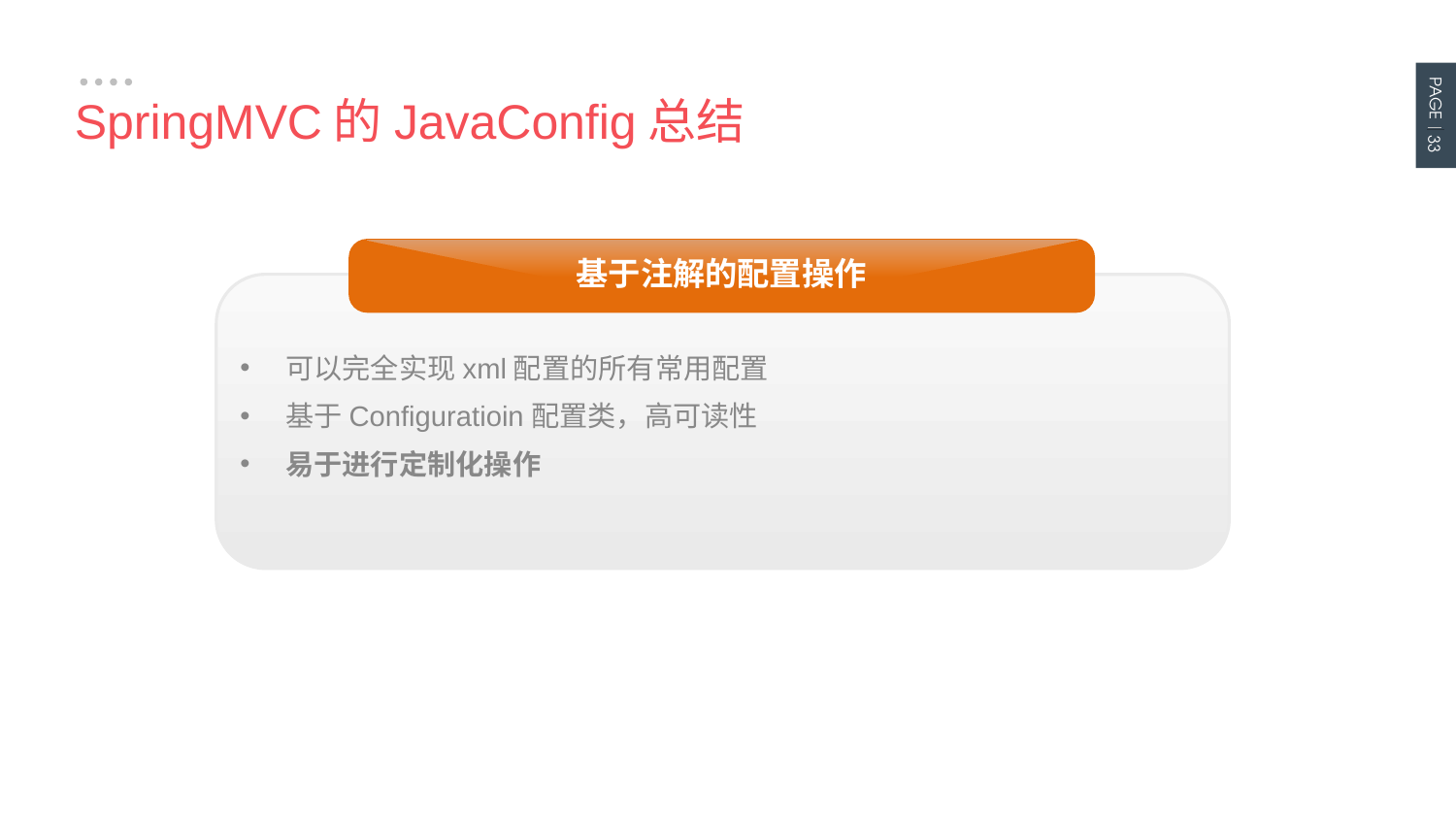

SpringMVC的JavaConfig总结

基于注解的配置操作

可以完全实现xml配置的所有常用配置
基于Configuratioin配置类，高可读性
易于进行定制化操作